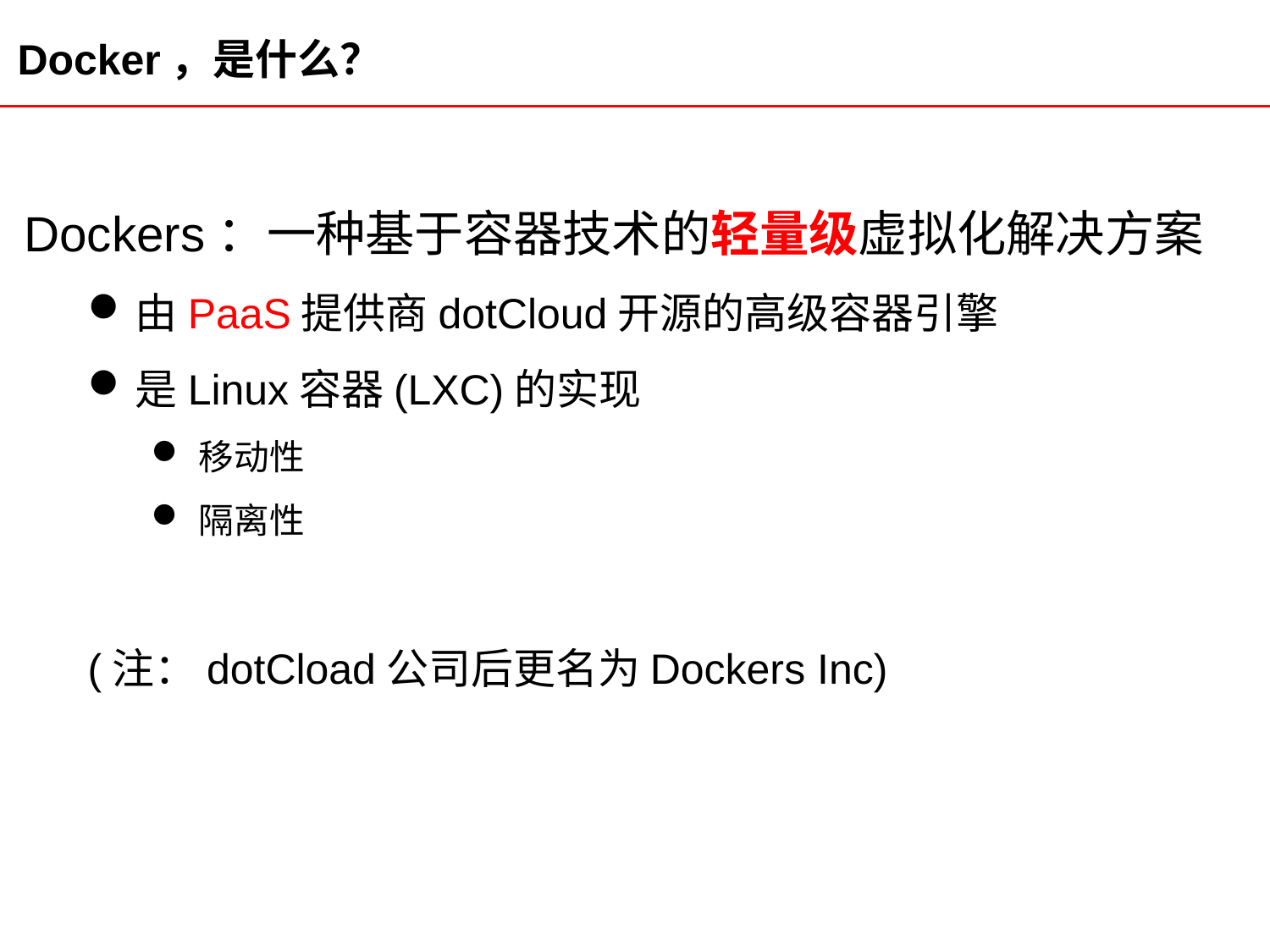

Docker，是什么？
Dockers：一种基于容器技术的轻量级虚拟化解决方案
由PaaS提供商dotCloud开源的高级容器引擎
是Linux容器(LXC)的实现
移动性
隔离性

(注：dotCload公司后更名为Dockers Inc)